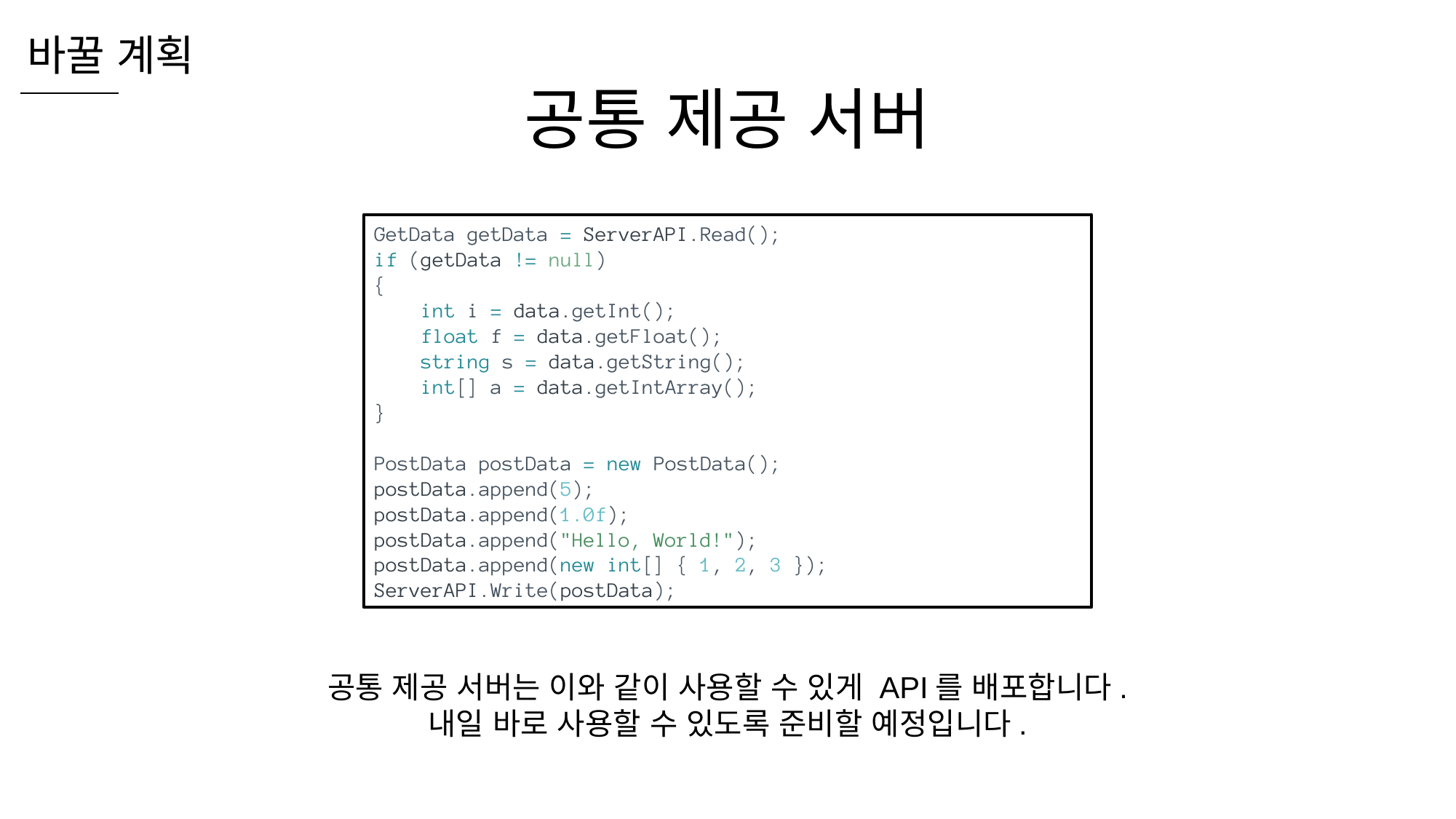

바꿀 계획
공통 제공 서버
GetData getData = ServerAPI.Read();
if (getData != null)
{
    int i = data.getInt();
    float f = data.getFloat();
    string s = data.getString();
    int[] a = data.getIntArray();
}
PostData postData = new PostData();
postData.append(5);
postData.append(1.0f);
postData.append("Hello, World!");
postData.append(new int[] { 1, 2, 3 });
ServerAPI.Write(postData);
공통 제공 서버는 이와 같이 사용할 수 있게 API를 배포합니다.
내일 바로 사용할 수 있도록 준비할 예정입니다.